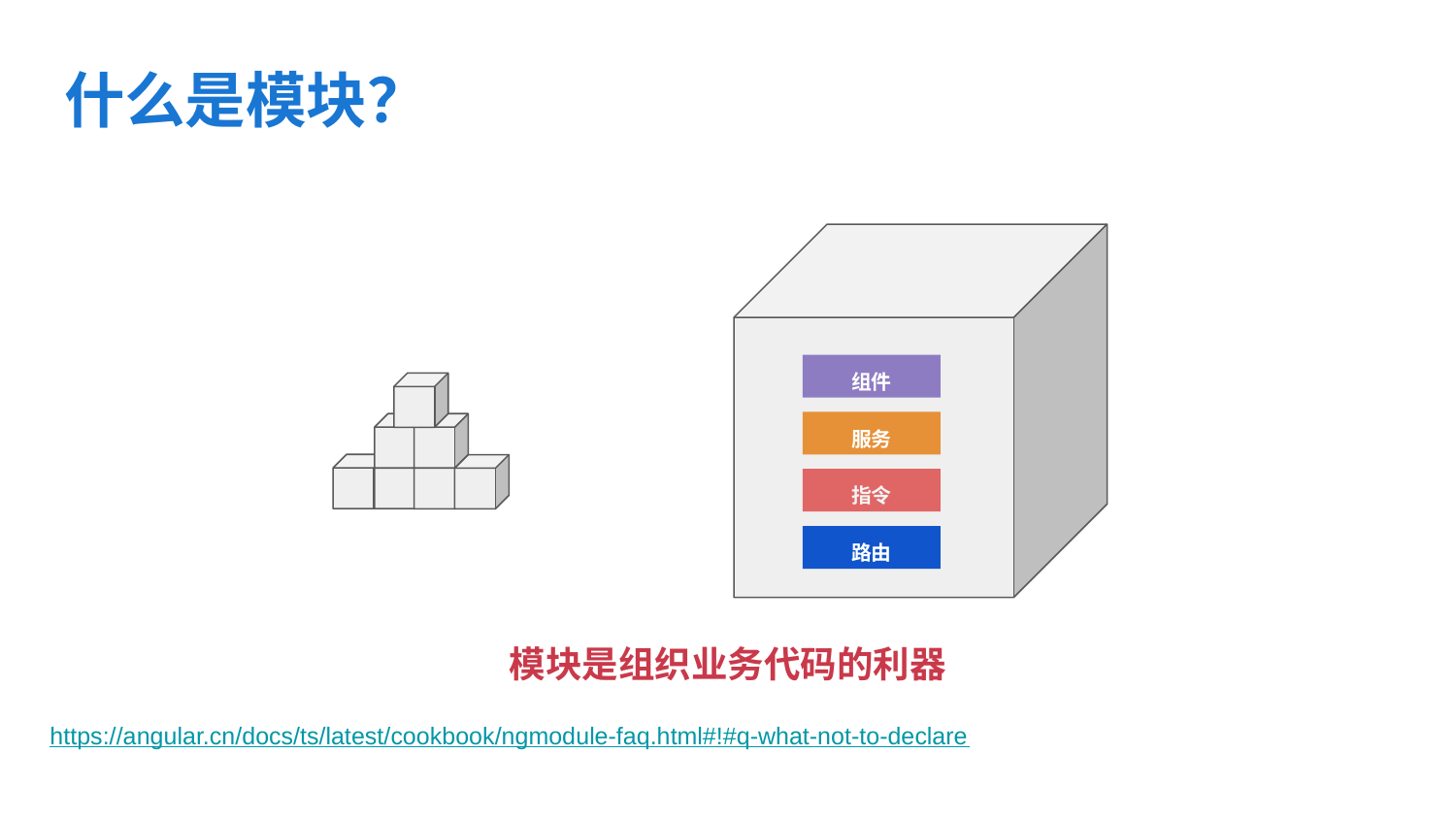

# 什么是模块？

组件
服务
指令
路由

模块是组织业务代码的利器
https://angular.cn/docs/ts/latest/cookbook/ngmodule-faq.html#!#q-what-not-to-declare